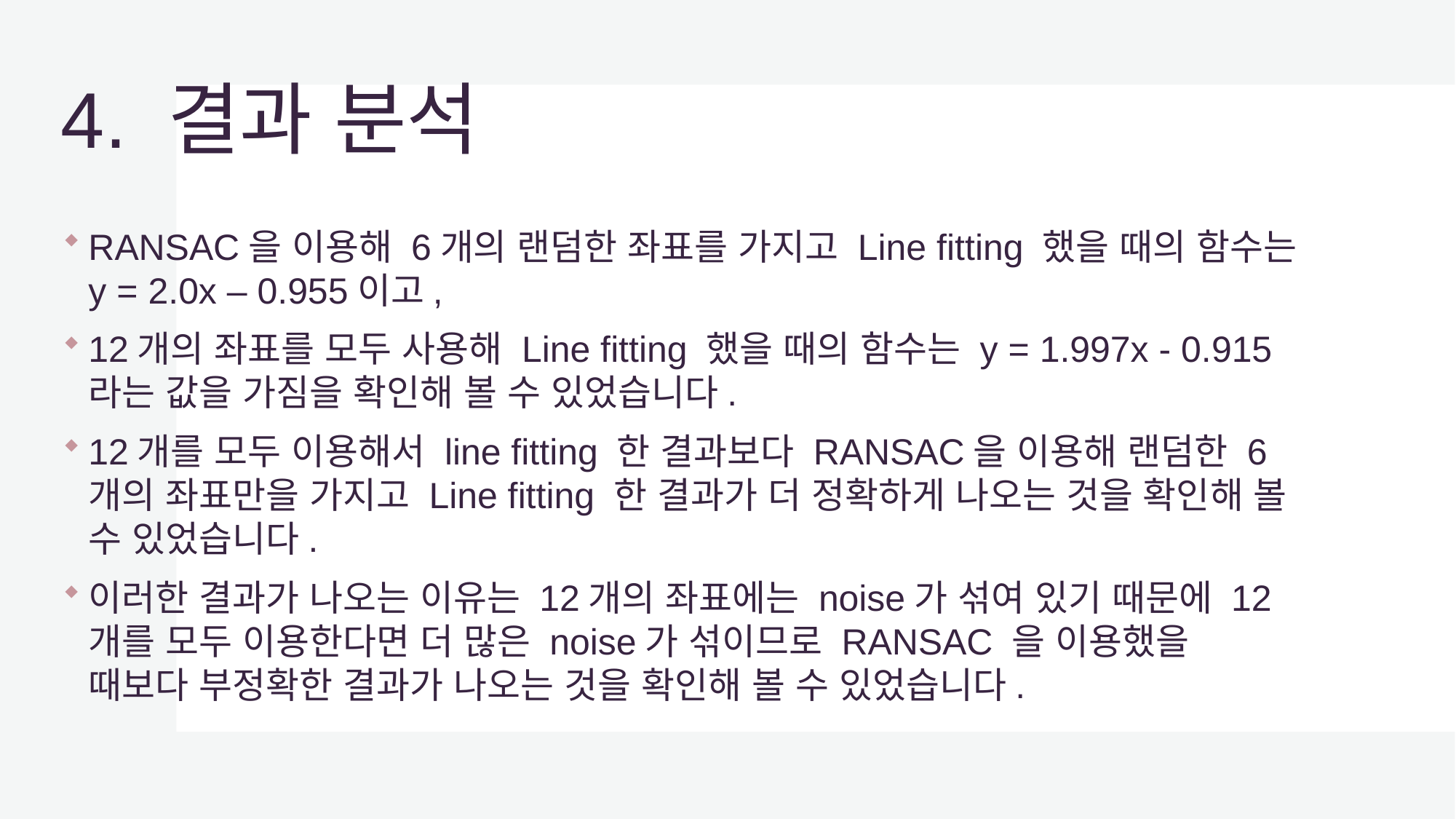

# 4. 결과 분석
RANSAC을 이용해 6개의 랜덤한 좌표를 가지고 Line fitting 했을 때의 함수는 y = 2.0x – 0.955이고,
12개의 좌표를 모두 사용해 Line fitting 했을 때의 함수는 y = 1.997x - 0.915라는 값을 가짐을 확인해 볼 수 있었습니다.
12개를 모두 이용해서 line fitting 한 결과보다 RANSAC을 이용해 랜덤한 6개의 좌표만을 가지고 Line fitting 한 결과가 더 정확하게 나오는 것을 확인해 볼 수 있었습니다.
이러한 결과가 나오는 이유는 12개의 좌표에는 noise가 섞여 있기 때문에 12개를 모두 이용한다면 더 많은 noise가 섞이므로 RANSAC 을 이용했을 때보다 부정확한 결과가 나오는 것을 확인해 볼 수 있었습니다.